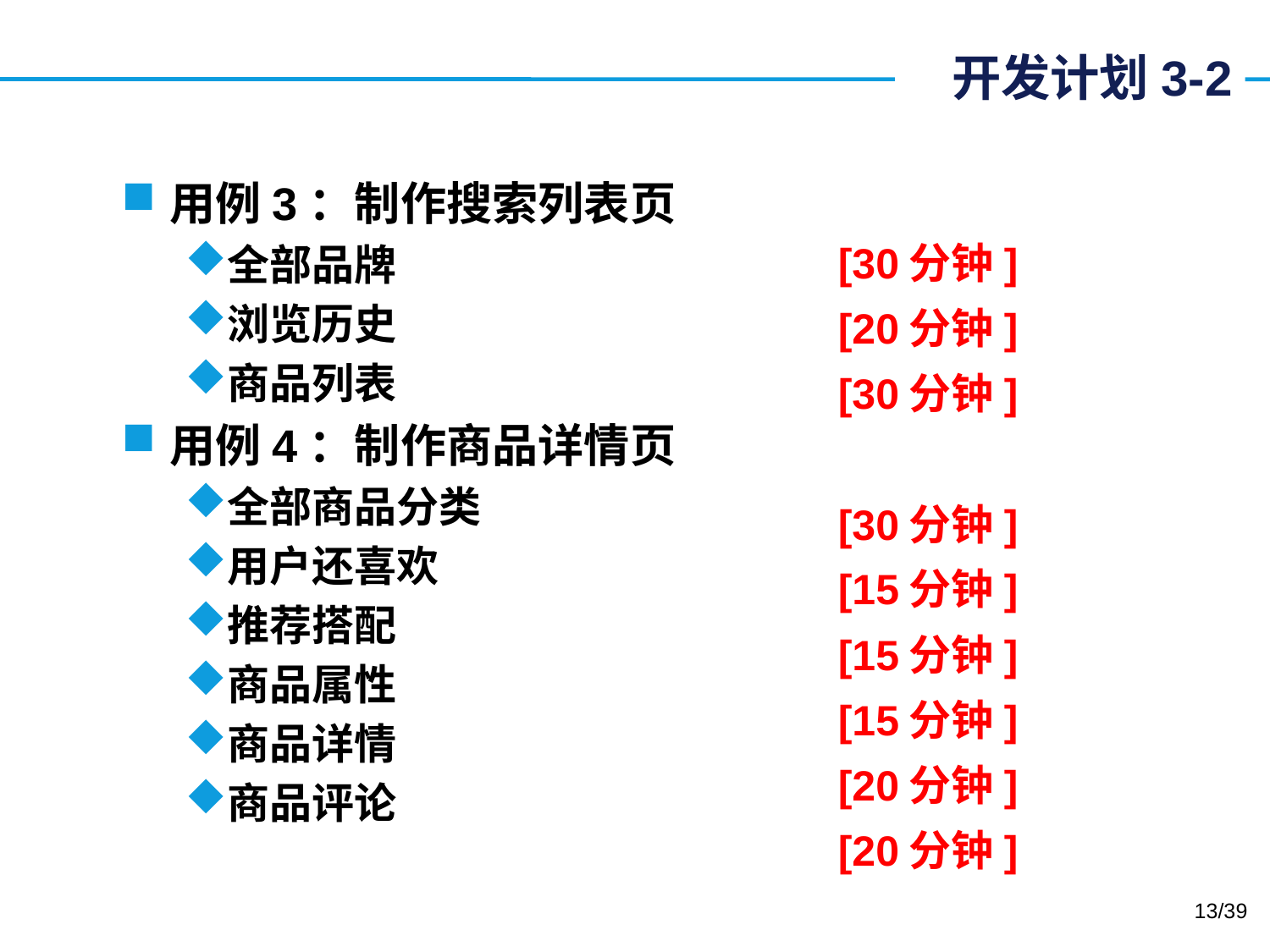

# 开发计划3-2
用例3：制作搜索列表页
全部品牌
浏览历史
商品列表
用例4：制作商品详情页
全部商品分类
用户还喜欢
推荐搭配
商品属性
商品详情
商品评论
[30分钟]
[20分钟]
[30分钟]

[30分钟]
[15分钟]
[15分钟]
[15分钟]
[20分钟]
[20分钟]
13/39